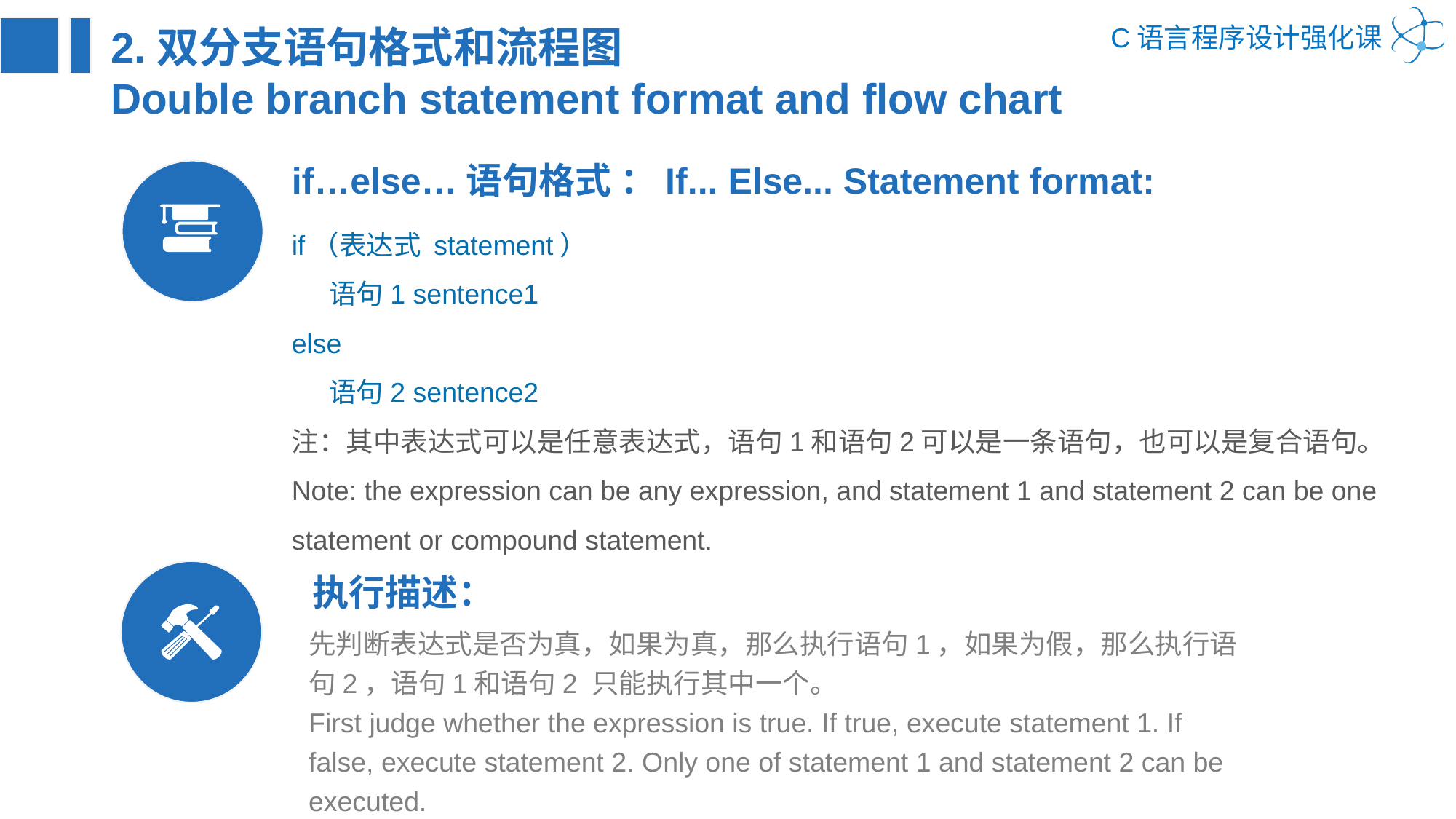

2.双分支语句格式和流程图
Double branch statement format and flow chart

if…else…语句格式 ：If... Else... Statement format:

if（表达式 statement）
     语句1 sentence1
else
     语句2 sentence2
注：其中表达式可以是任意表达式，语句1和语句2可以是一条语句，也可以是复合语句。
Note: the expression can be any expression, and statement 1 and statement 2 can be one statement or compound statement.
执行描述：

先判断表达式是否为真，如果为真，那么执行语句1，如果为假，那么执行语句2，语句1和语句2 只能执行其中一个。
First judge whether the expression is true. If true, execute statement 1. If false, execute statement 2. Only one of statement 1 and statement 2 can be executed.